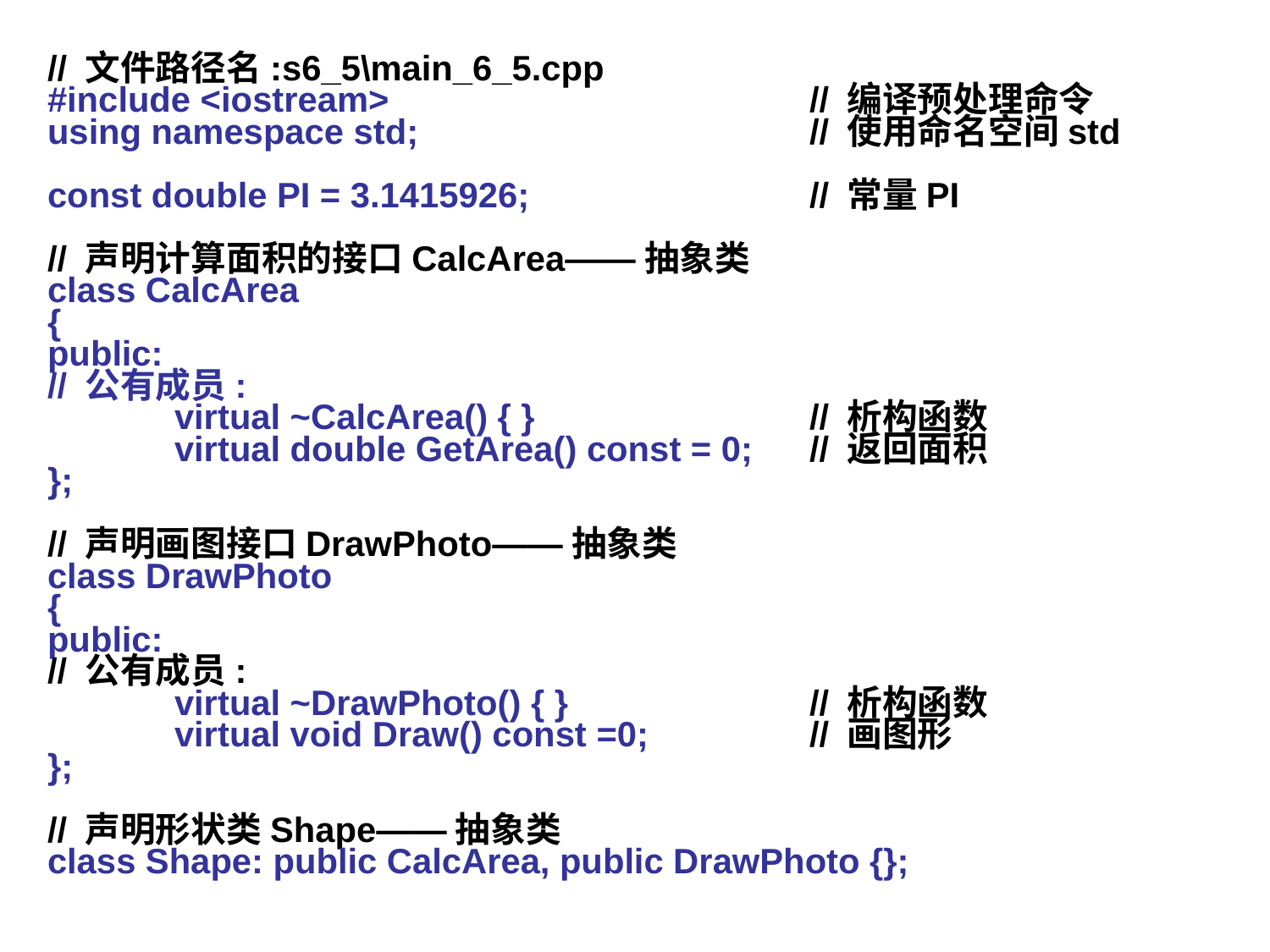

// 文件路径名:s6_5\main_6_5.cpp
#include <iostream>               			// 编译预处理命令
using namespace std;				// 使用命名空间std

const double PI = 3.1415926;			// 常量PI

// 声明计算面积的接口CalcArea——抽象类
class CalcArea
{
public:
// 公有成员:
	virtual ~CalcArea() { }			// 析构函数
	virtual double GetArea() const = 0;	// 返回面积
};

// 声明画图接口DrawPhoto——抽象类
class DrawPhoto
{
public:
// 公有成员:
	virtual ~DrawPhoto() { }		// 析构函数
	virtual void Draw() const =0;		// 画图形
};

// 声明形状类Shape——抽象类
class Shape: public CalcArea, public DrawPhoto {};